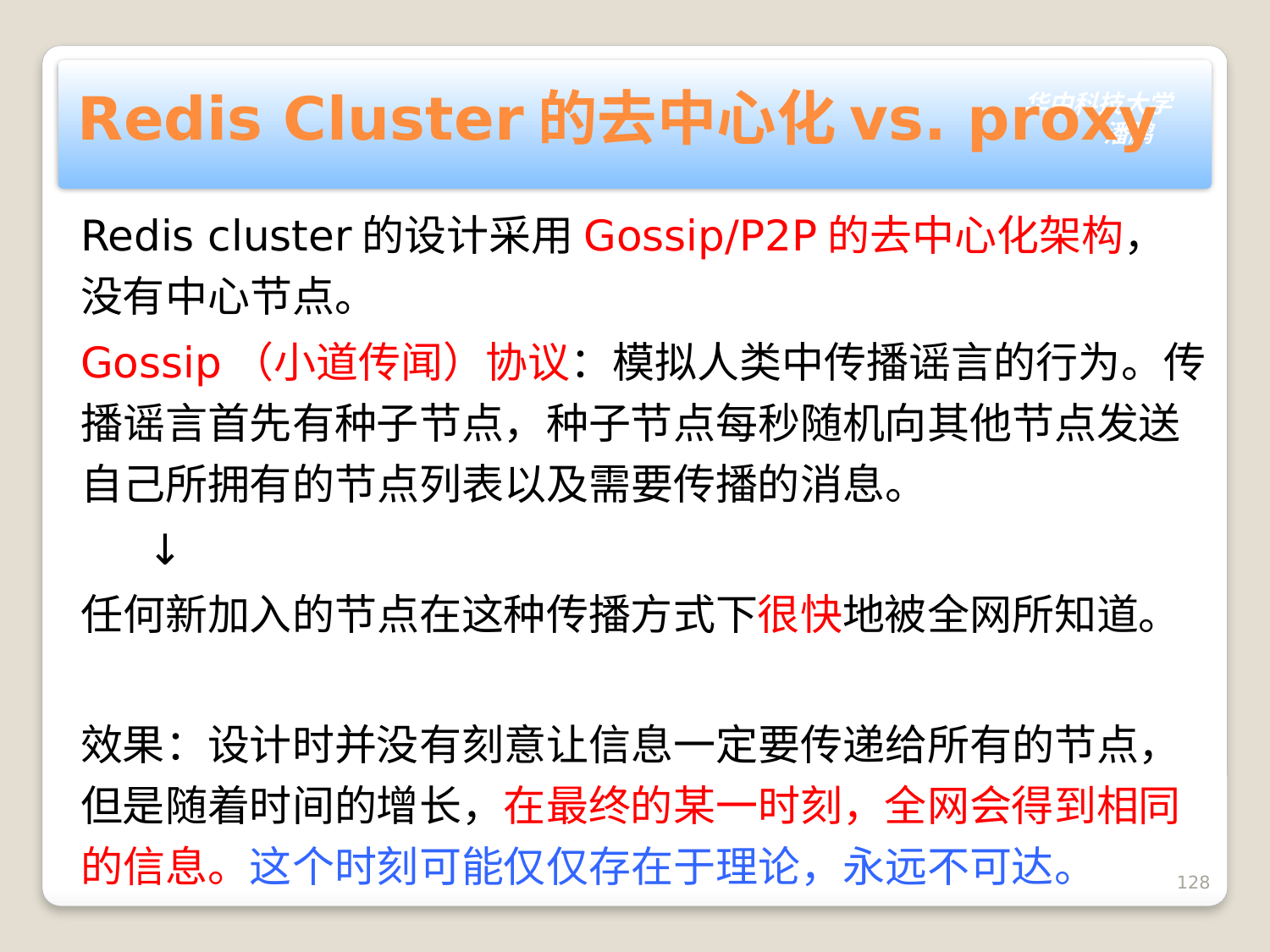

# Redis Cluster的去中心化vs. proxy
Redis cluster的设计采用Gossip/P2P的去中心化架构，没有中心节点。
Gossip（小道传闻）协议：模拟人类中传播谣言的行为。传播谣言首先有种子节点，种子节点每秒随机向其他节点发送自己所拥有的节点列表以及需要传播的消息。
     ↓
任何新加入的节点在这种传播方式下很快地被全网所知道。

效果：设计时并没有刻意让信息一定要传递给所有的节点，但是随着时间的增长，在最终的某一时刻，全网会得到相同的信息。这个时刻可能仅仅存在于理论，永远不可达。
128